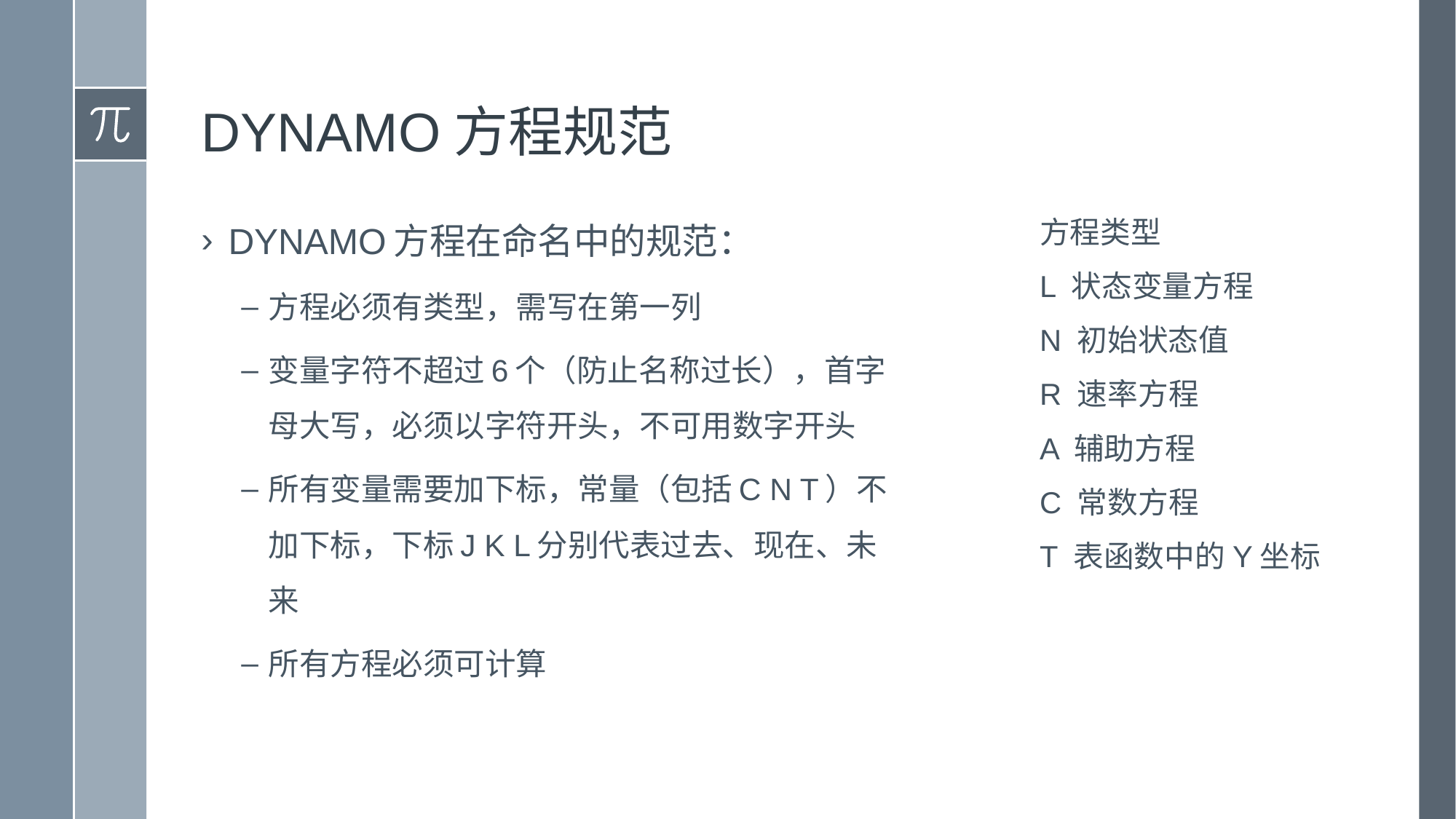

# DYNAMO方程规范
DYNAMO方程在命名中的规范：
方程必须有类型，需写在第一列
变量字符不超过6个（防止名称过长），首字母大写，必须以字符开头，不可用数字开头
所有变量需要加下标，常量（包括C N T）不加下标，下标J K L分别代表过去、现在、未来
所有方程必须可计算
方程类型
L 状态变量方程
N 初始状态值
R 速率方程
A 辅助方程
C 常数方程
T 表函数中的Y坐标